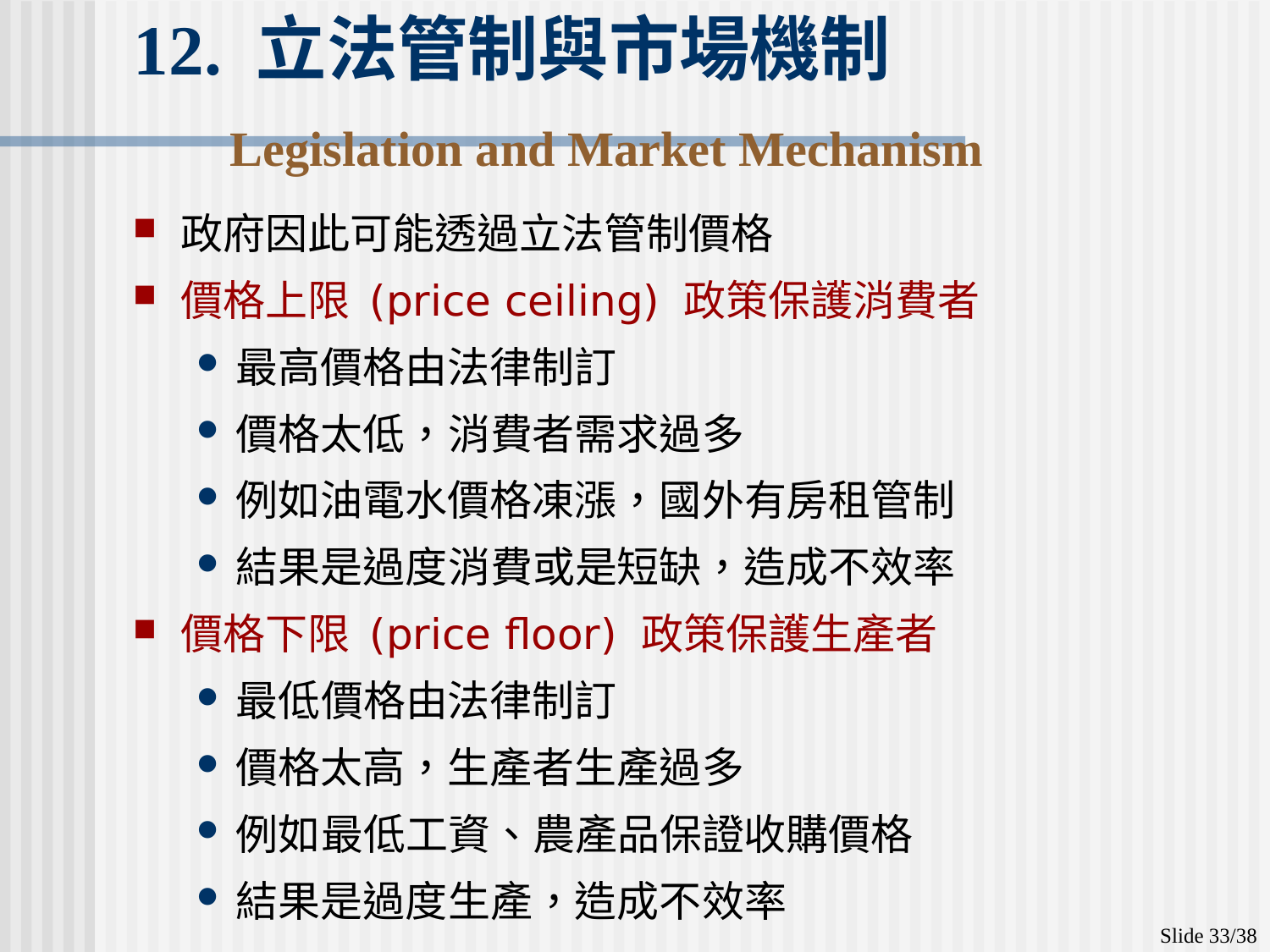

# 12. 立法管制與市場機制 　Legislation and Market Mechanism
政府因此可能透過立法管制價格
價格上限 (price ceiling) 政策保護消費者
最高價格由法律制訂
價格太低，消費者需求過多
例如油電水價格凍漲，國外有房租管制
結果是過度消費或是短缺，造成不效率
價格下限 (price floor) 政策保護生產者
最低價格由法律制訂
價格太高，生產者生產過多
例如最低工資、農產品保證收購價格
結果是過度生產，造成不效率

Slide 33/38